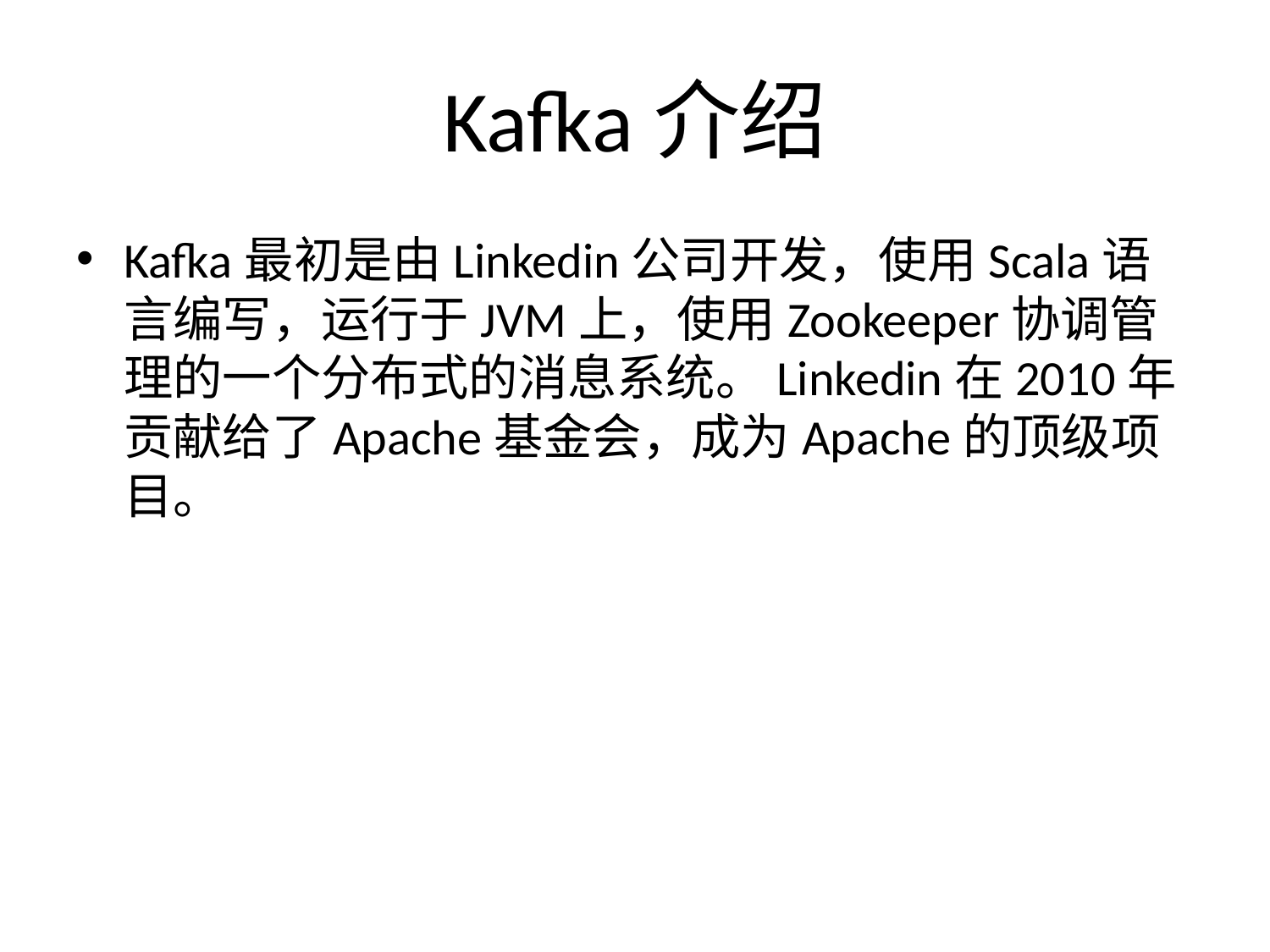

# Kafka介绍
Kafka最初是由Linkedin公司开发，使用Scala语言编写，运行于JVM上，使用Zookeeper协调管理的一个分布式的消息系统。Linkedin在2010年贡献给了Apache基金会，成为Apache的顶级项目。